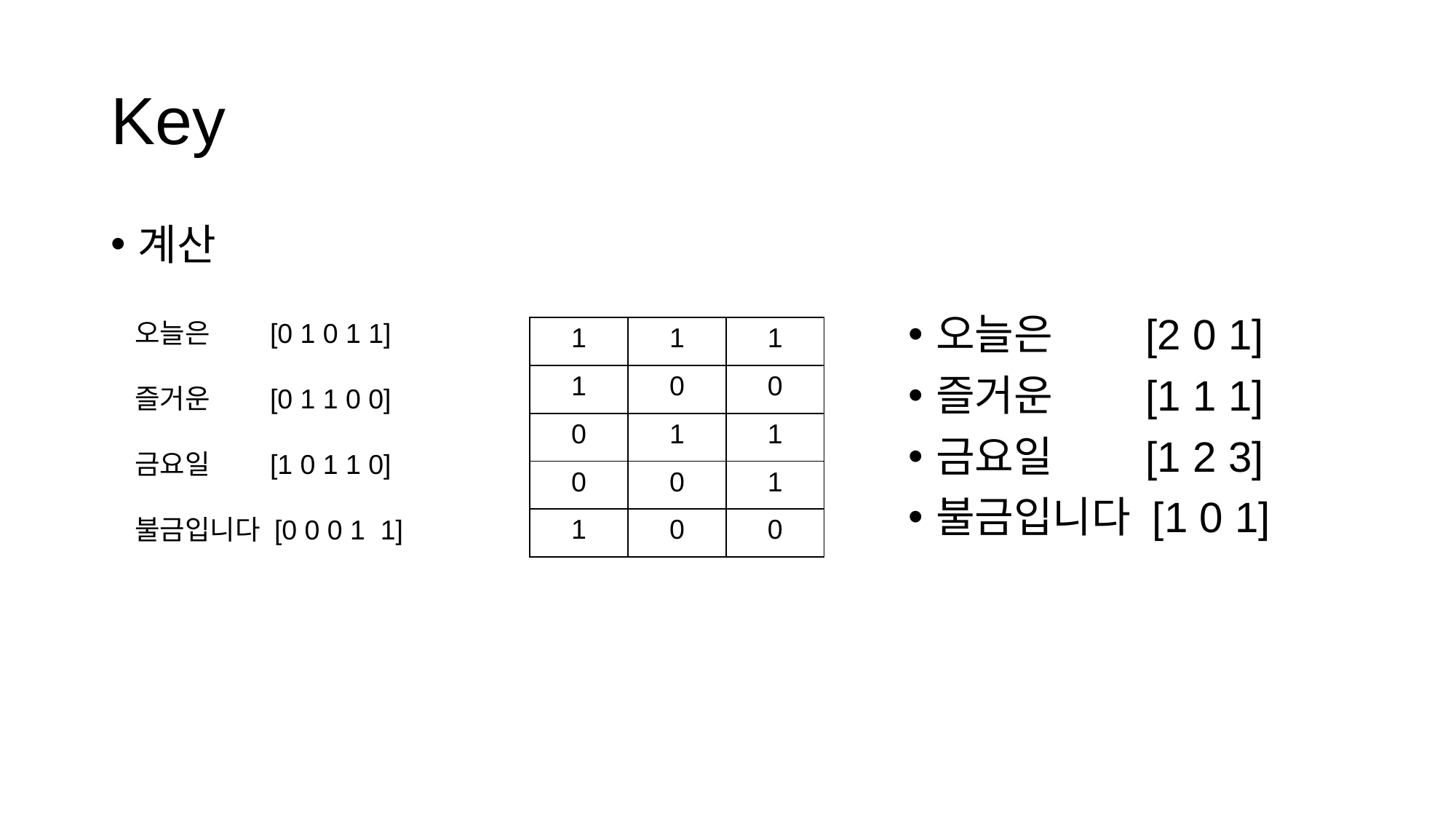

# Key
계산
오늘은       [2 0 1]
즐거운       [1 1 1]
금요일       [1 2 3]
불금입니다 [1 0 1]
오늘은       [0 1 0 1 1]

즐거운       [0 1 1 0 0]

금요일       [1 0 1 1 0]

불금입니다 [0 0 0 1  1]

| 1 | 1 | 1 |
| --- | --- | --- |
| 1 | 0 | 0 |
| 0 | 1 | 1 |
| 0 | 0 | 1 |
| 1 | 0 | 0 |